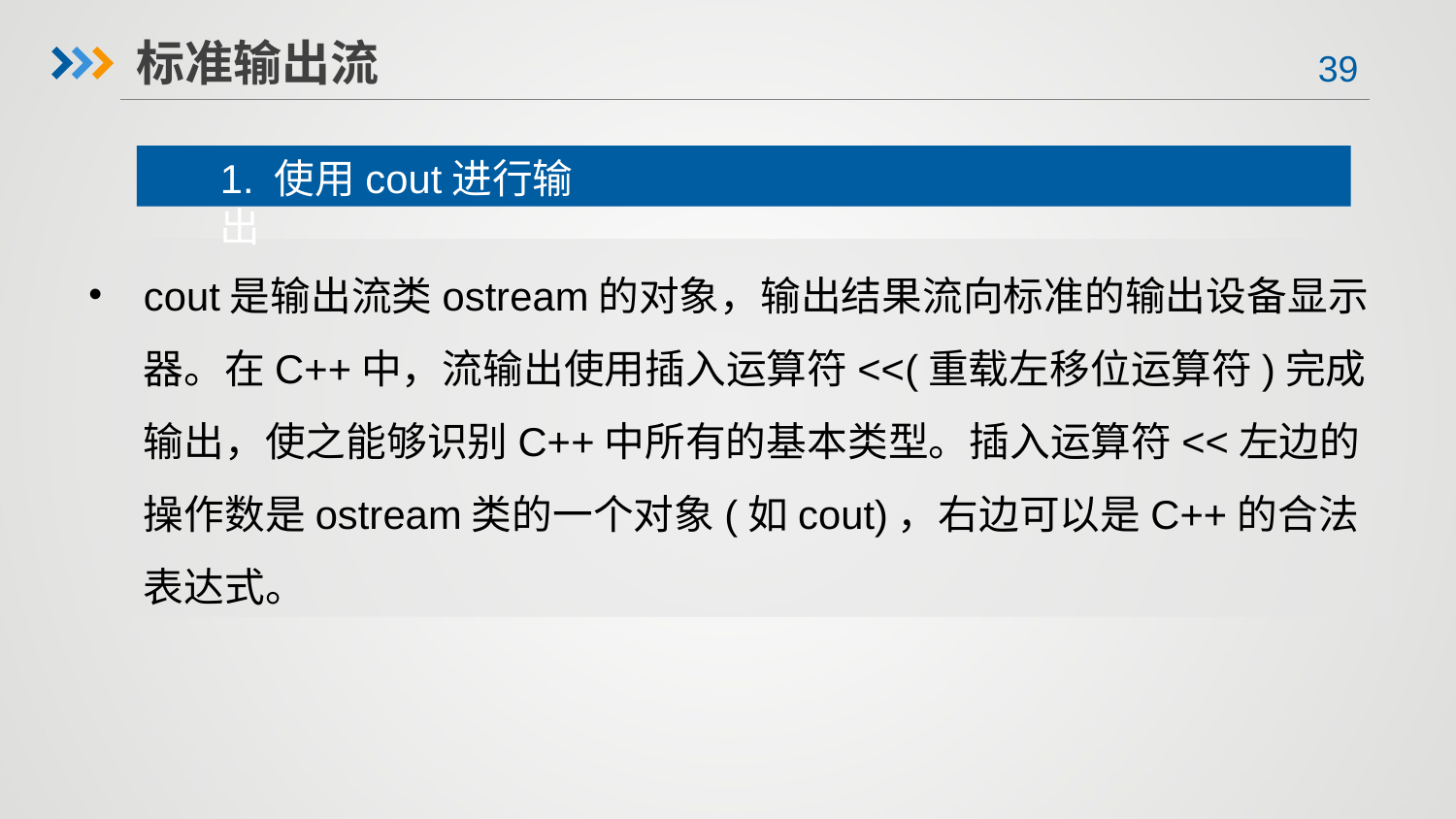

标准输出流

1. 使用cout进行输出
cout是输出流类ostream的对象，输出结果流向标准的输出设备显示器。在C++中，流输出使用插入运算符<<(重载左移位运算符)完成输出，使之能够识别C++中所有的基本类型。插入运算符<<左边的操作数是ostream类的一个对象(如cout)，右边可以是C++的合法表达式。